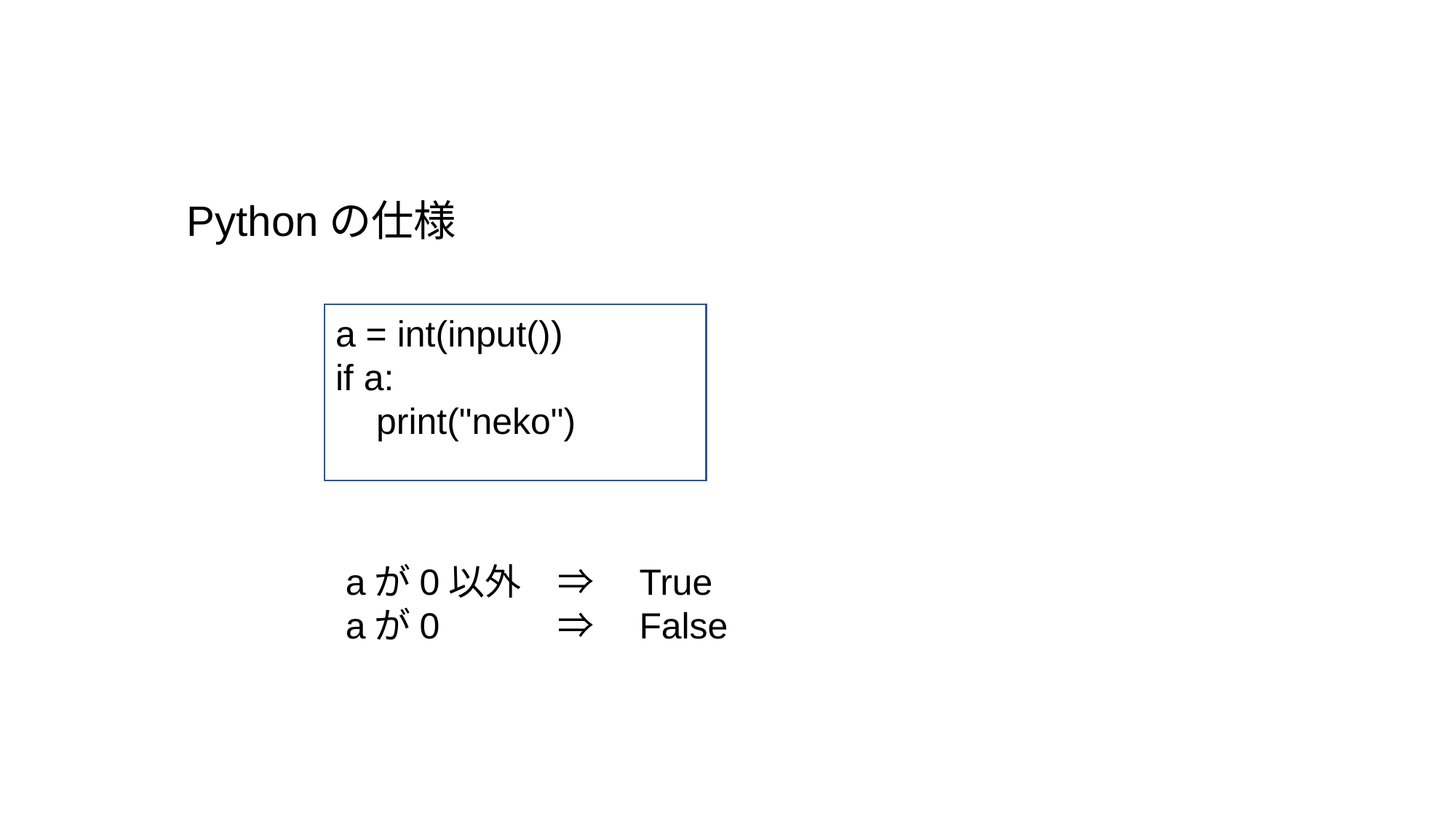

Pythonの仕様
a = int(input())
if a:
    print("neko")

aが0以外　⇒　True
aが0　　　⇒　False